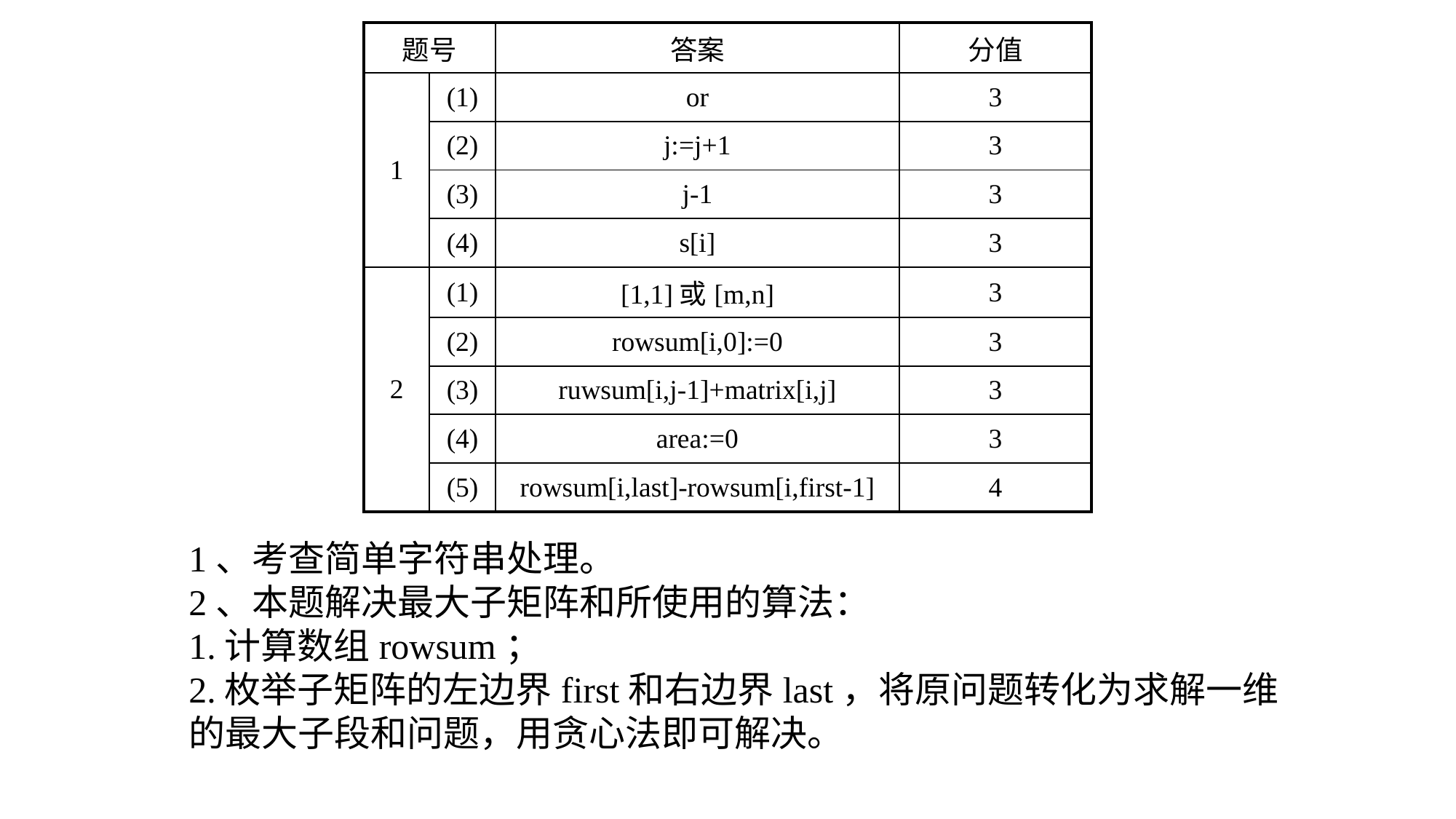

| 题号 |  | 答案 | 分值 |
| --- | --- | --- | --- |
| 1 | (1) | or | 3 |
|  | (2) | j:=j+1 | 3 |
|  | (3) | j-1 | 3 |
|  | (4) | s[i] | 3 |
| 2 | (1) | [1,1]或[m,n] | 3 |
|  | (2) | rowsum[i,0]:=0 | 3 |
|  | (3) | ruwsum[i,j-1]+matrix[i,j] | 3 |
|  | (4) | area:=0 | 3 |
|  | (5) | rowsum[i,last]-rowsum[i,first-1] | 4 |
1、考查简单字符串处理。
2、本题解决最大子矩阵和所使用的算法：
1.计算数组rowsum；
2.枚举子矩阵的左边界first和右边界last，将原问题转化为求解一维
的最大子段和问题，用贪心法即可解决。